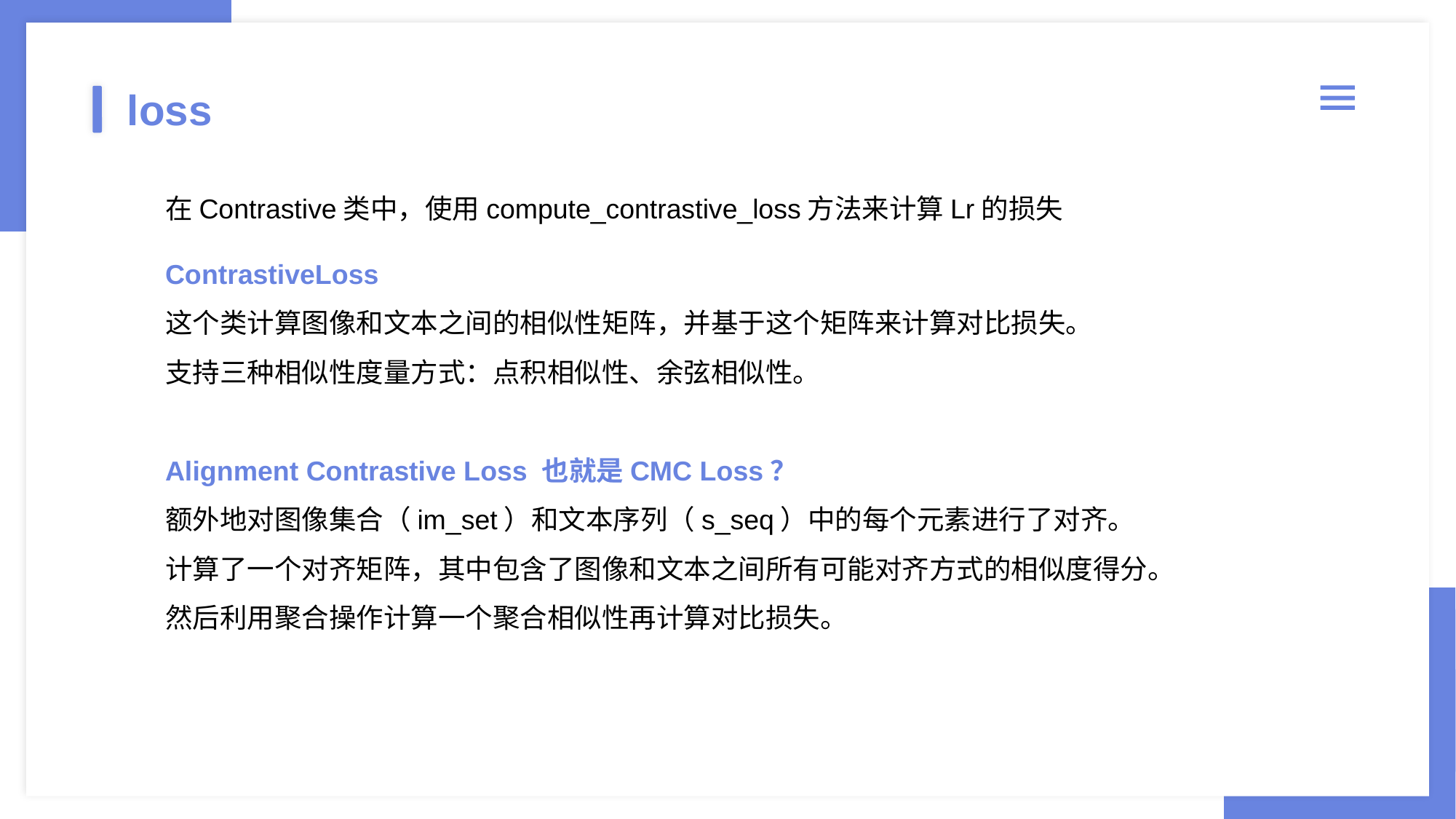

loss

在Contrastive类中，使用compute_contrastive_loss方法来计算Lr的损失
ContrastiveLoss
这个类计算图像和文本之间的相似性矩阵，并基于这个矩阵来计算对比损失。
支持三种相似性度量方式：点积相似性、余弦相似性。

Alignment Contrastive Loss 也就是CMC Loss？
额外地对图像集合（im_set）和文本序列（s_seq）中的每个元素进行了对齐。
计算了一个对齐矩阵，其中包含了图像和文本之间所有可能对齐方式的相似度得分。
然后利用聚合操作计算一个聚合相似性再计算对比损失。